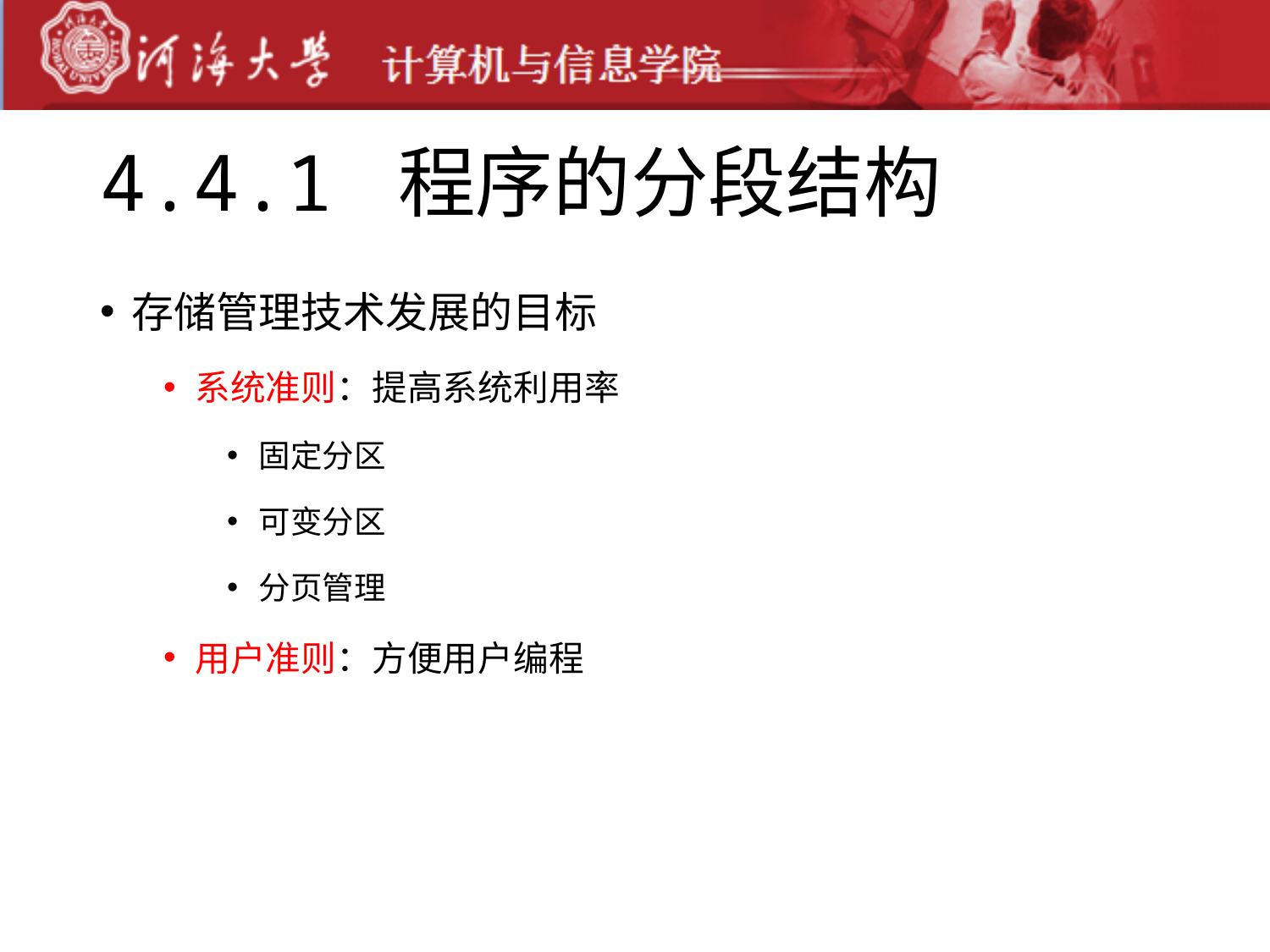

# 4.4.1 程序的分段结构
存储管理技术发展的目标
系统准则：提高系统利用率
固定分区
可变分区
分页管理
用户准则：方便用户编程